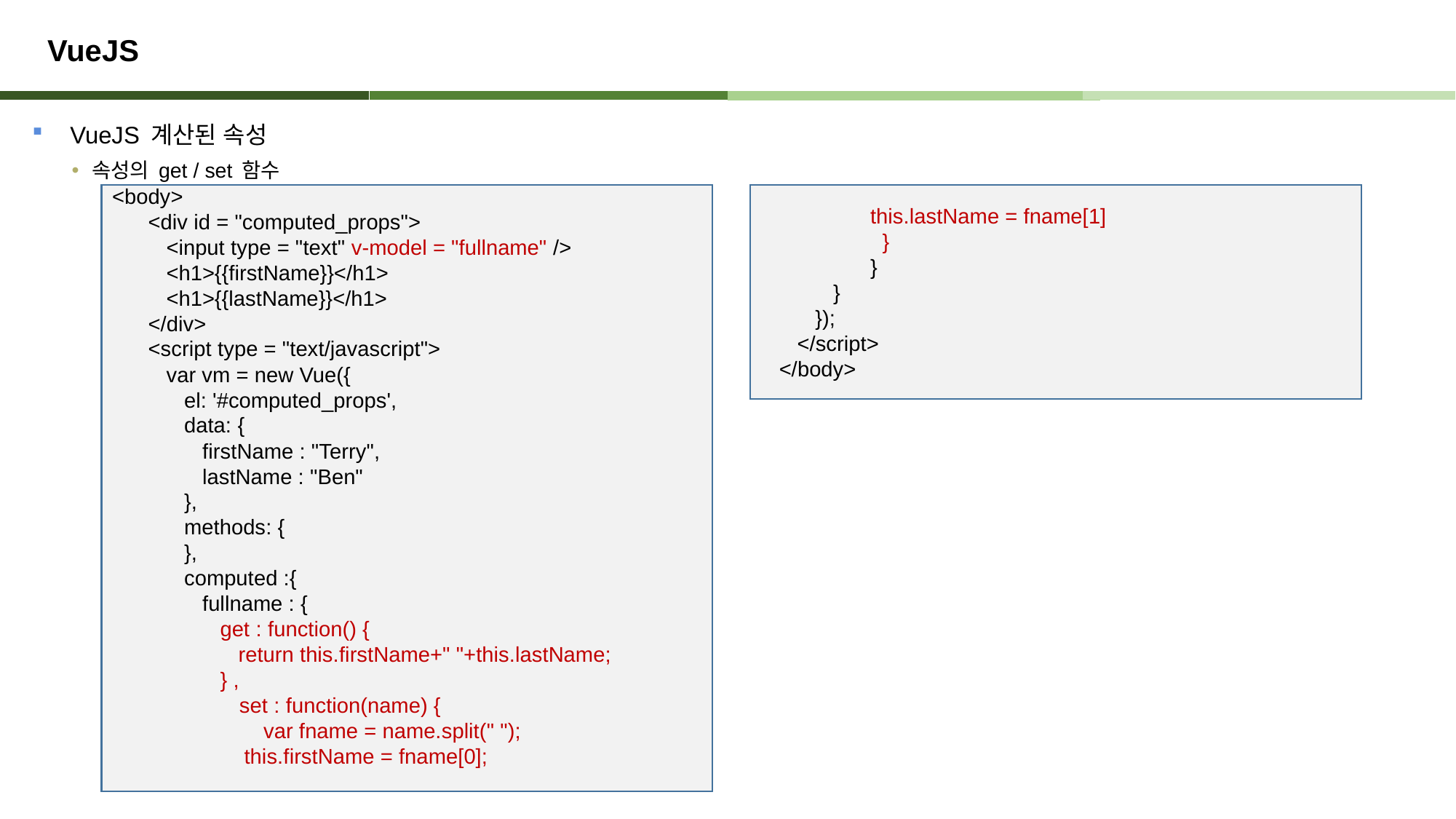

# VueJS
VueJS 계산된 속성
속성의 get / set 함수

<body>
      <div id = "computed_props">
         <input type = "text" v-model = "fullname" />
         <h1>{{firstName}}</h1>
         <h1>{{lastName}}</h1>
      </div>
      <script type = "text/javascript">
         var vm = new Vue({
            el: '#computed_props',
            data: {
               firstName : "Terry",
               lastName : "Ben"
            },
            methods: {
            },
            computed :{
               fullname : {
                  get : function() {
                     return this.firstName+" "+this.lastName;
                  } ,
      	   set : function(name) {
         	       var fname = name.split(" ");
                      this.firstName = fname[0];

	this.lastName = fname[1]
    	  }
	}
            }
         });
      </script>
   </body>